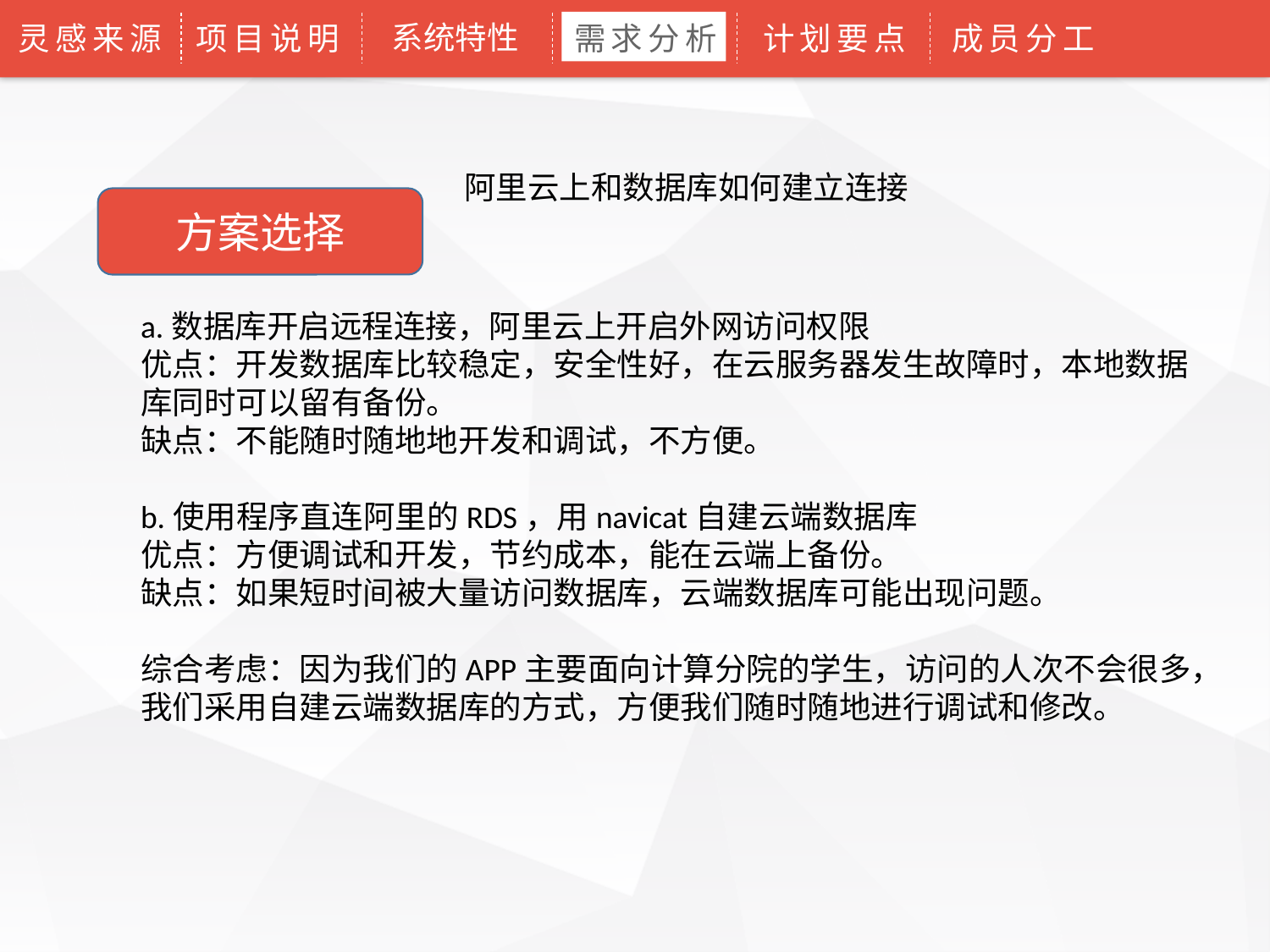

系统特性

灵感来源
项目说明
需求分析
计划要点
成员分工
阿里云上和数据库如何建立连接

方案选择
a.数据库开启远程连接，阿里云上开启外网访问权限
优点：开发数据库比较稳定，安全性好，在云服务器发生故障时，本地数据库同时可以留有备份。
缺点：不能随时随地地开发和调试，不方便。

b.使用程序直连阿里的RDS，用navicat自建云端数据库
优点：方便调试和开发，节约成本，能在云端上备份。
缺点：如果短时间被大量访问数据库，云端数据库可能出现问题。

综合考虑：因为我们的APP主要面向计算分院的学生，访问的人次不会很多，我们采用自建云端数据库的方式，方便我们随时随地进行调试和修改。